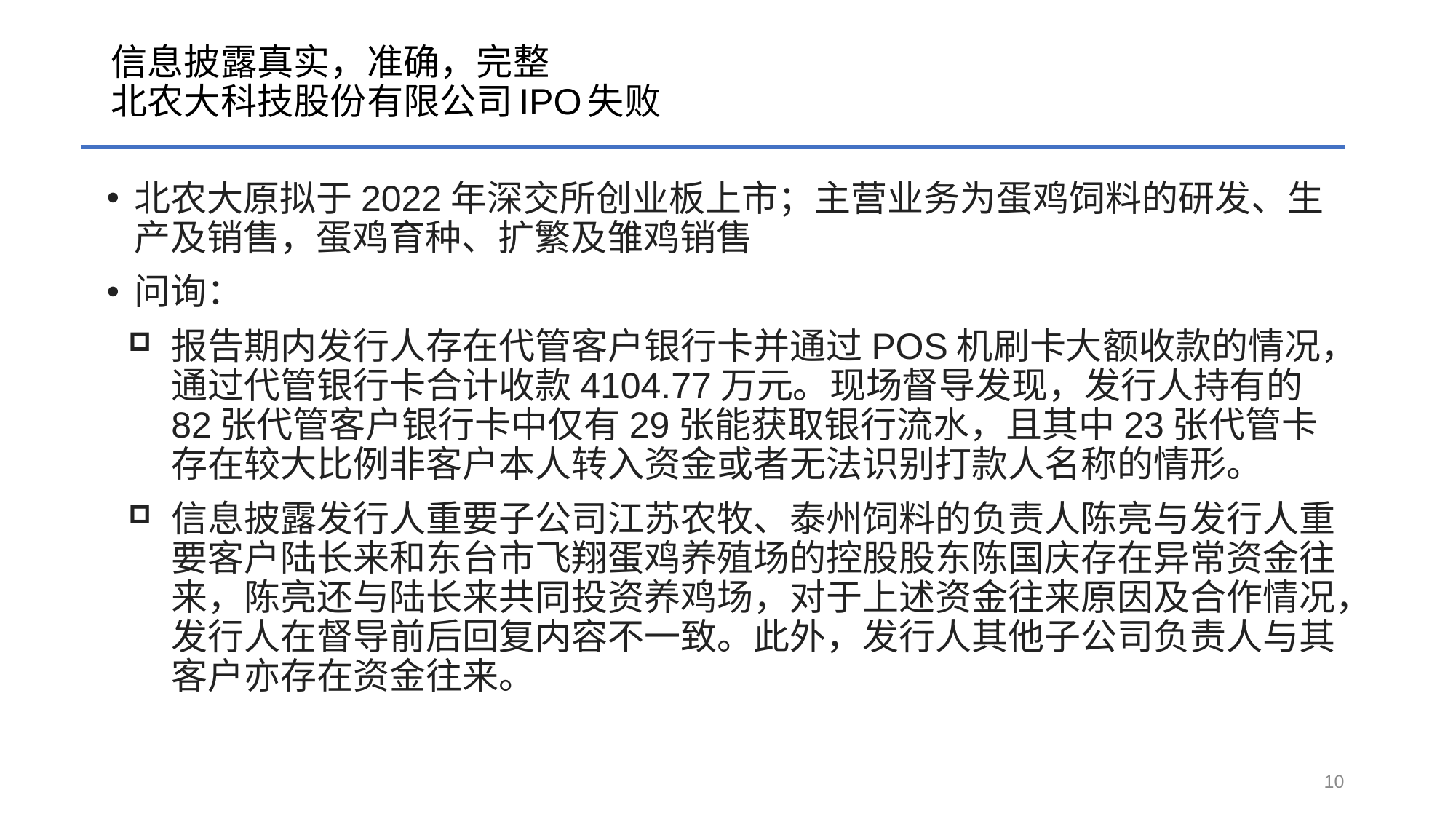

# 信息披露真实，准确，完整 北农大科技股份有限公司IPO失败
北农大原拟于2022年深交所创业板上市；主营业务为蛋鸡饲料的研发、生产及销售，蛋鸡育种、扩繁及雏鸡销售
问询：
报告期内发行人存在代管客户银行卡并通过POS机刷卡大额收款的情况，通过代管银行卡合计收款4104.77万元。现场督导发现，发行人持有的82张代管客户银行卡中仅有29张能获取银行流水，且其中23张代管卡存在较大比例非客户本人转入资金或者无法识别打款人名称的情形。
信息披露发行人重要子公司江苏农牧、泰州饲料的负责人陈亮与发行人重要客户陆长来和东台市飞翔蛋鸡养殖场的控股股东陈国庆存在异常资金往来，陈亮还与陆长来共同投资养鸡场，对于上述资金往来原因及合作情况，发行人在督导前后回复内容不一致。此外，发行人其他子公司负责人与其客户亦存在资金往来。
10